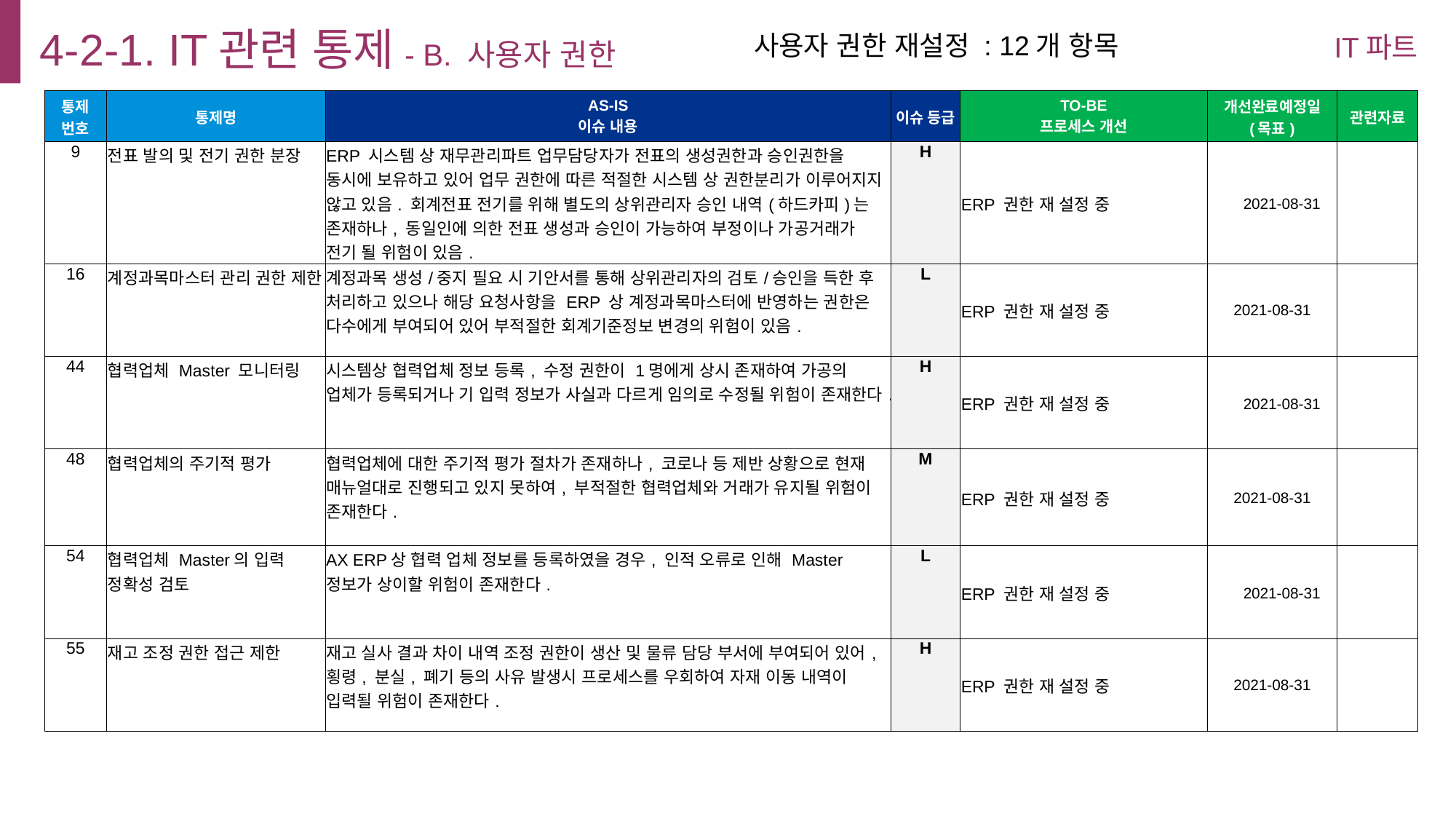

4-2-1. IT관련 통제- B. 사용자 권한
IT파트
사용자 권한 재설정 : 12개 항목
| 통제 번호 | 통제명 | AS-IS 이슈 내용 | 이슈 등급 | TO-BE 프로세스 개선 | 개선완료예정일 (목표) | 관련자료 |
| --- | --- | --- | --- | --- | --- | --- |
| 9 | 전표 발의 및 전기 권한 분장 | ERP 시스템 상 재무관리파트 업무담당자가 전표의 생성권한과 승인권한을 동시에 보유하고 있어 업무 권한에 따른 적절한 시스템 상 권한분리가 이루어지지 않고 있음. 회계전표 전기를 위해 별도의 상위관리자 승인 내역(하드카피)는 존재하나, 동일인에 의한 전표 생성과 승인이 가능하여 부정이나 가공거래가 전기 될 위험이 있음. | H | ERP 권한 재 설정 중 | 2021-08-31 |  |
| 16 | 계정과목마스터 관리 권한 제한 | 계정과목 생성/중지 필요 시 기안서를 통해 상위관리자의 검토/승인을 득한 후 처리하고 있으나 해당 요청사항을 ERP 상 계정과목마스터에 반영하는 권한은 다수에게 부여되어 있어 부적절한 회계기준정보 변경의 위험이 있음. | L | ERP 권한 재 설정 중 | 2021-08-31 |  |
| 44 | 협력업체 Master 모니터링 | 시스템상 협력업체 정보 등록, 수정 권한이 1명에게 상시 존재하여 가공의 업체가 등록되거나 기 입력 정보가 사실과 다르게 임의로 수정될 위험이 존재한다. | H | ERP 권한 재 설정 중 | 2021-08-31 |  |
| 48 | 협력업체의 주기적 평가 | 협력업체에 대한 주기적 평가 절차가 존재하나, 코로나 등 제반 상황으로 현재 매뉴얼대로 진행되고 있지 못하여, 부적절한 협력업체와 거래가 유지될 위험이 존재한다. | M | ERP 권한 재 설정 중 | 2021-08-31 |  |
| 54 | 협력업체 Master의 입력 정확성 검토 | AX ERP상 협력 업체 정보를 등록하였을 경우, 인적 오류로 인해 Master 정보가 상이할 위험이 존재한다. | L | ERP 권한 재 설정 중 | 2021-08-31 |  |
| 55 | 재고 조정 권한 접근 제한 | 재고 실사 결과 차이 내역 조정 권한이 생산 및 물류 담당 부서에 부여되어 있어, 횡령, 분실, 폐기 등의 사유 발생시 프로세스를 우회하여 자재 이동 내역이 입력될 위험이 존재한다. | H | ERP 권한 재 설정 중 | 2021-08-31 |  |